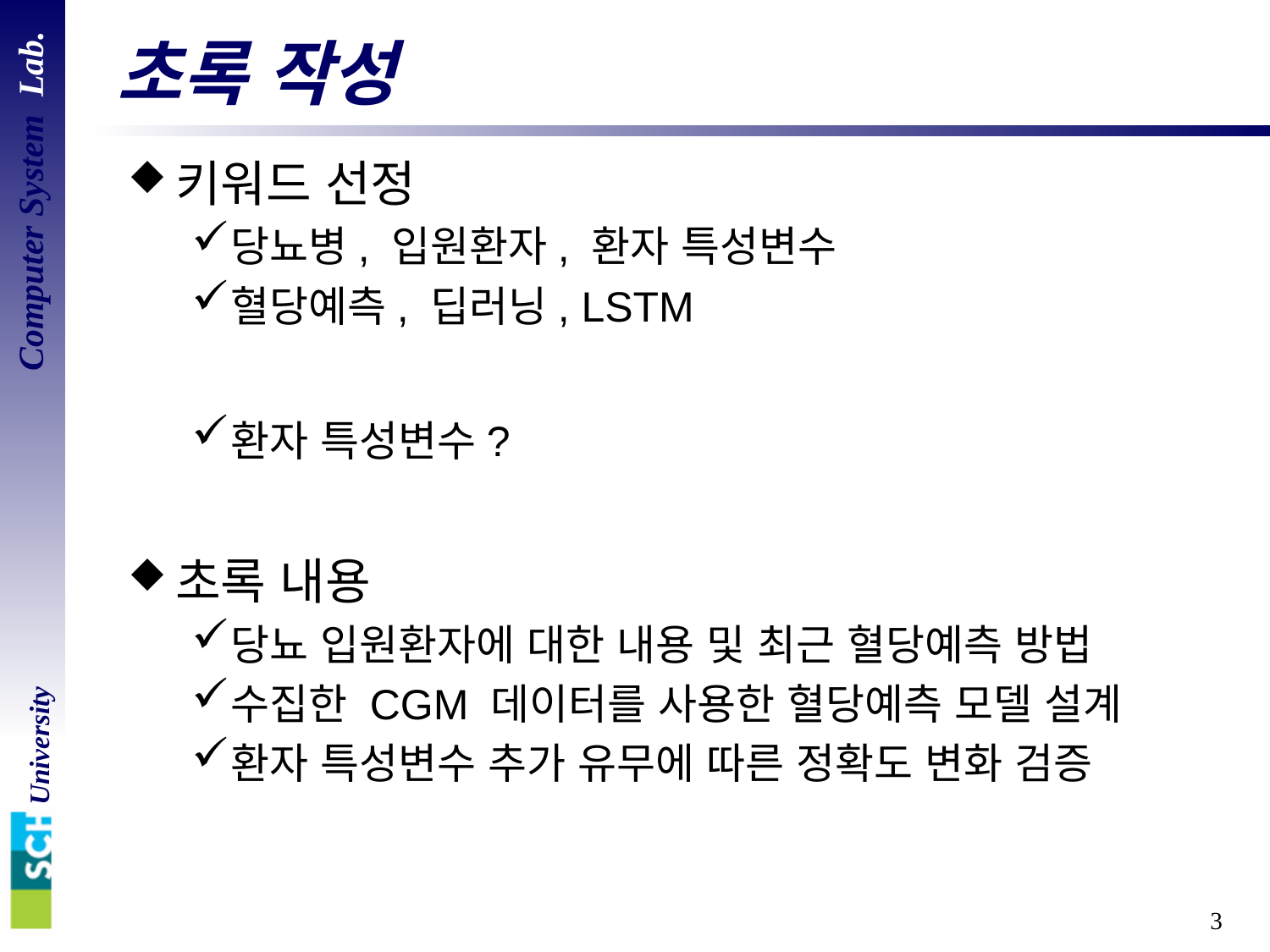

# 초록 작성
키워드 선정
당뇨병, 입원환자, 환자 특성변수
혈당예측, 딥러닝, LSTM

환자 특성변수?

초록 내용
당뇨 입원환자에 대한 내용 및 최근 혈당예측 방법
수집한 CGM 데이터를 사용한 혈당예측 모델 설계
환자 특성변수 추가 유무에 따른 정확도 변화 검증